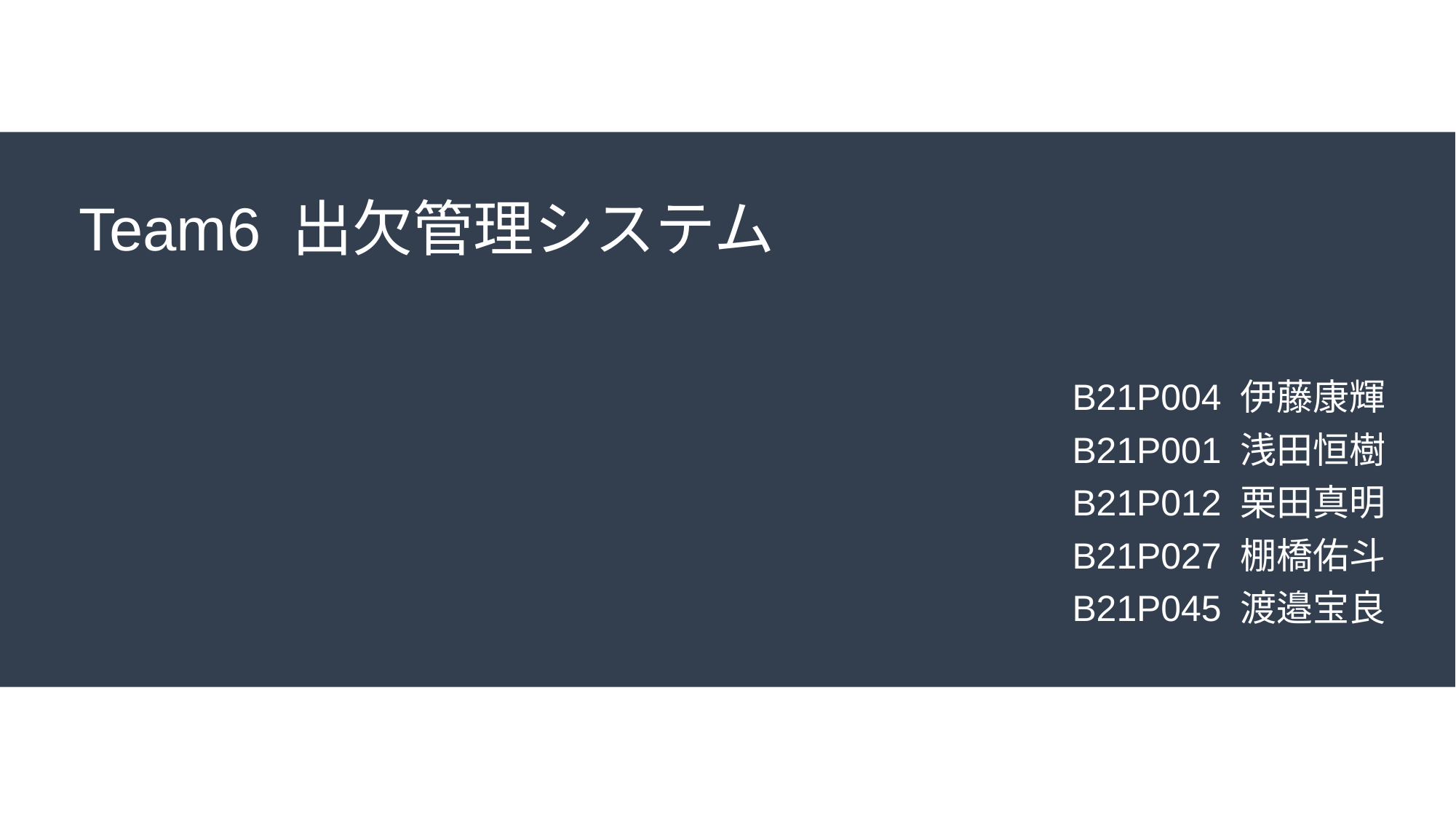

Team6 出欠管理システム
B21P004 伊藤康輝
B21P001 浅田恒樹
B21P012 栗田真明
B21P027 棚橋佑斗
B21P045 渡邉宝良